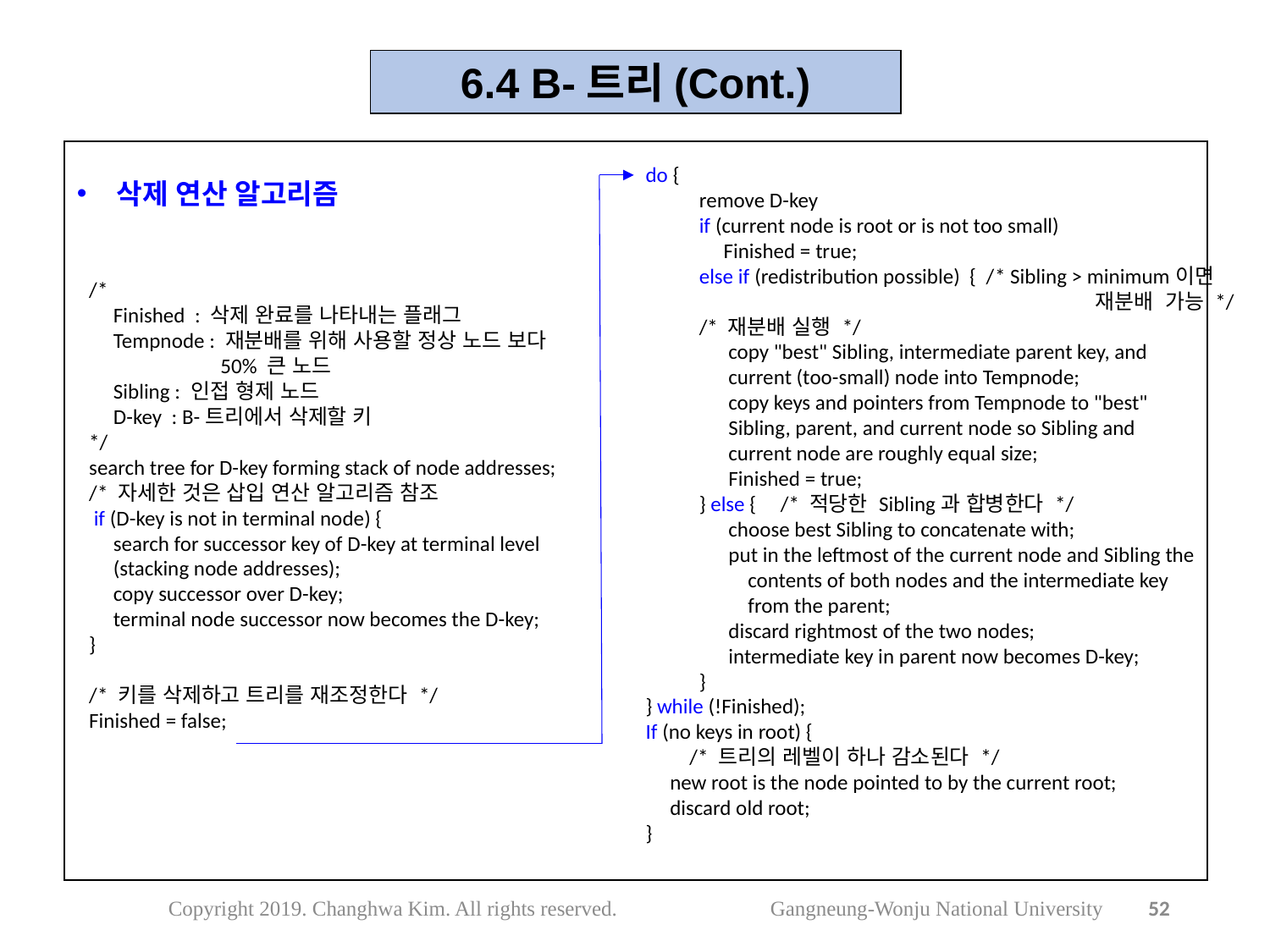

6.4 B-트리(Cont.)

삭제 연산 알고리즘
do {
           remove D-key
           if (current node is root or is not too small)
                Finished = true;
           else if (redistribution possible)  {  /* Sibling > minimum이면
                                                                           재분배  가능 */
           /* 재분배 실행 */
                 copy "best" Sibling, intermediate parent key, and
                 current (too-small) node into Tempnode;
                 copy keys and pointers from Tempnode to "best"
                 Sibling, parent, and current node so Sibling and
                 current node are roughly equal size;
                 Finished = true;
           } else {     /* 적당한 Sibling과 합병한다 */
                 choose best Sibling to concatenate with;
                 put in the leftmost of the current node and Sibling the
                     contents of both nodes and the intermediate key
                     from the parent;
                 discard rightmost of the two nodes;
                 intermediate key in parent now becomes D-key;
           }
} while (!Finished);
If (no keys in root) {
         /* 트리의 레벨이 하나 감소된다 */
     new root is the node pointed to by the current root;
     discard old root;
}
/*
     Finished  : 삭제 완료를 나타내는 플래그
     Tempnode : 재분배를 위해 사용할 정상 노드 보다
                           50% 큰 노드
     Sibling : 인접 형제 노드
     D-key  : B-트리에서 삭제할 키
*/
search tree for D-key forming stack of node addresses;
/* 자세한 것은 삽입 연산 알고리즘 참조
 if (D-key is not in terminal node) {
     search for successor key of D-key at terminal level
     (stacking node addresses);
     copy successor over D-key;
     terminal node successor now becomes the D-key;
}

/* 키를 삭제하고 트리를 재조정한다 */
Finished = false;
Copyright 2019. Changhwa Kim. All rights reserved.                             Gangneung-Wonju National University
52
52